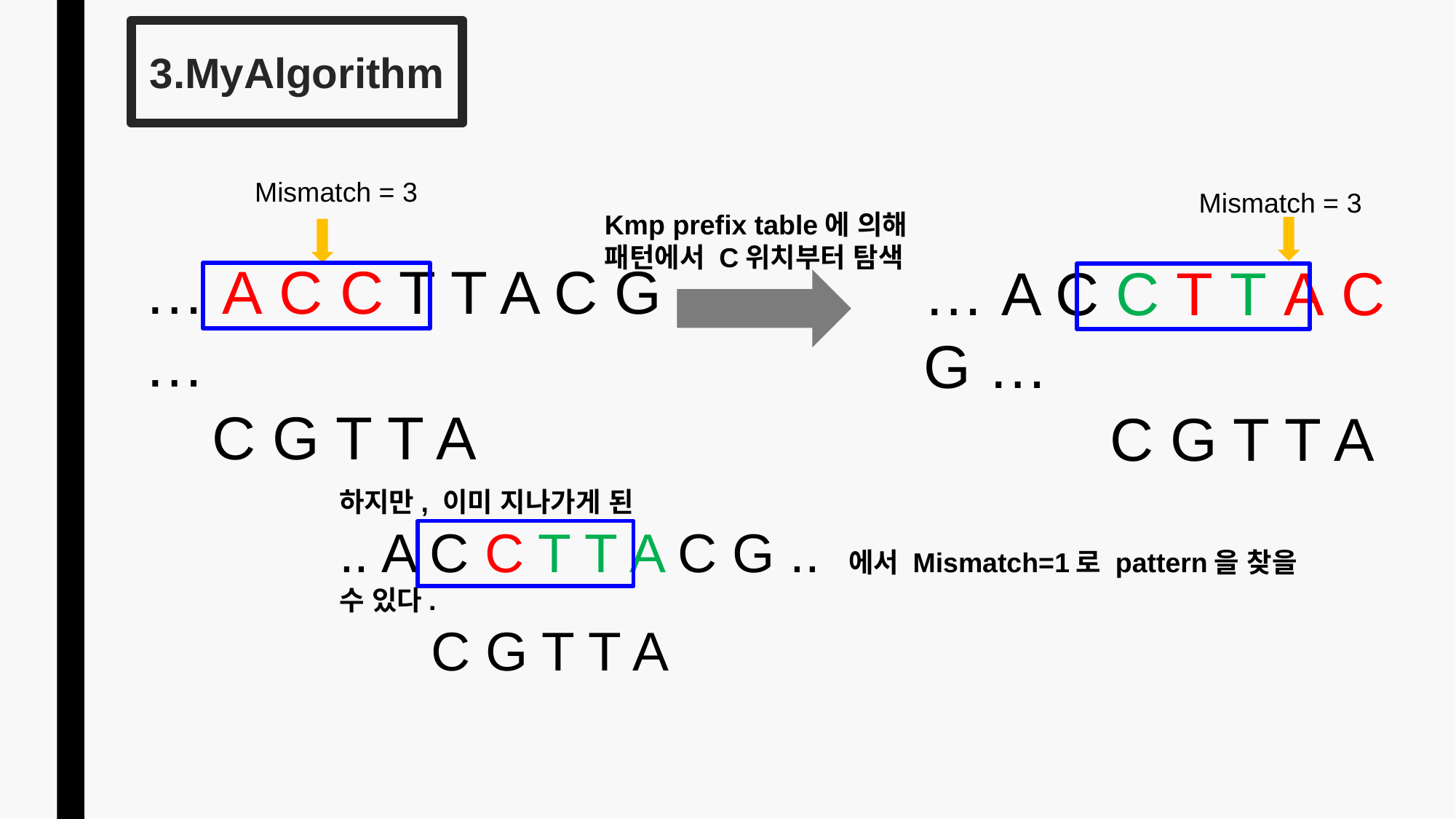

3.MyAlgorithm
Mismatch = 3
Mismatch = 3
Kmp prefix table에 의해
패턴에서 C위치부터 탐색

… A C C T T A C G …
    C G T T A

… A C C T T A C G …
           C G T T A

하지만, 이미 지나가게 된
.. A C C T T A C G .. 에서 Mismatch=1로 pattern을 찾을 수 있다.
            C G T T A